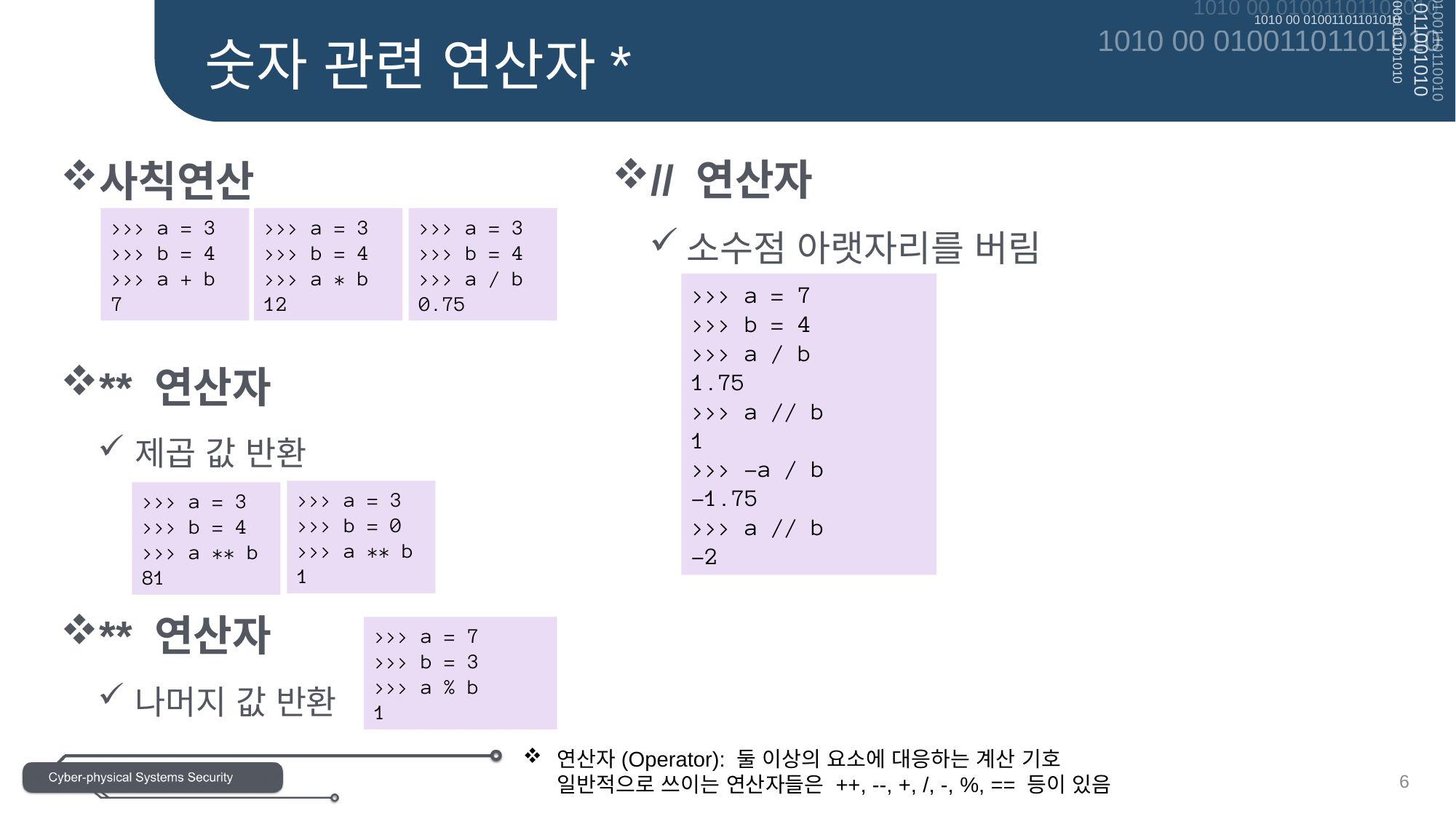

숫자 관련 연산자*
// 연산자
소수점 아랫자리를 버림

사칙연산

** 연산자
제곱 값 반환

** 연산자
나머지 값 반환

>>> a = 3
>>> b = 4
>>> a / b
0.75
>>> a = 3
>>> b = 4
>>> a + b
7
>>> a = 3
>>> b = 4
>>> a * b
12
>>> a = 7
>>> b = 4
>>> a / b
1.75
>>> a // b
1
>>> -a / b
-1.75
>>> a // b
-2
>>> a = 3
>>> b = 0
>>> a ** b
1
>>> a = 3
>>> b = 4
>>> a ** b
81
>>> a = 7
>>> b = 3
>>> a % b
1
연산자(Operator): 둘 이상의 요소에 대응하는 계산 기호
일반적으로 쓰이는 연산자들은 ++, --, +, /, -, %, == 등이 있음
6